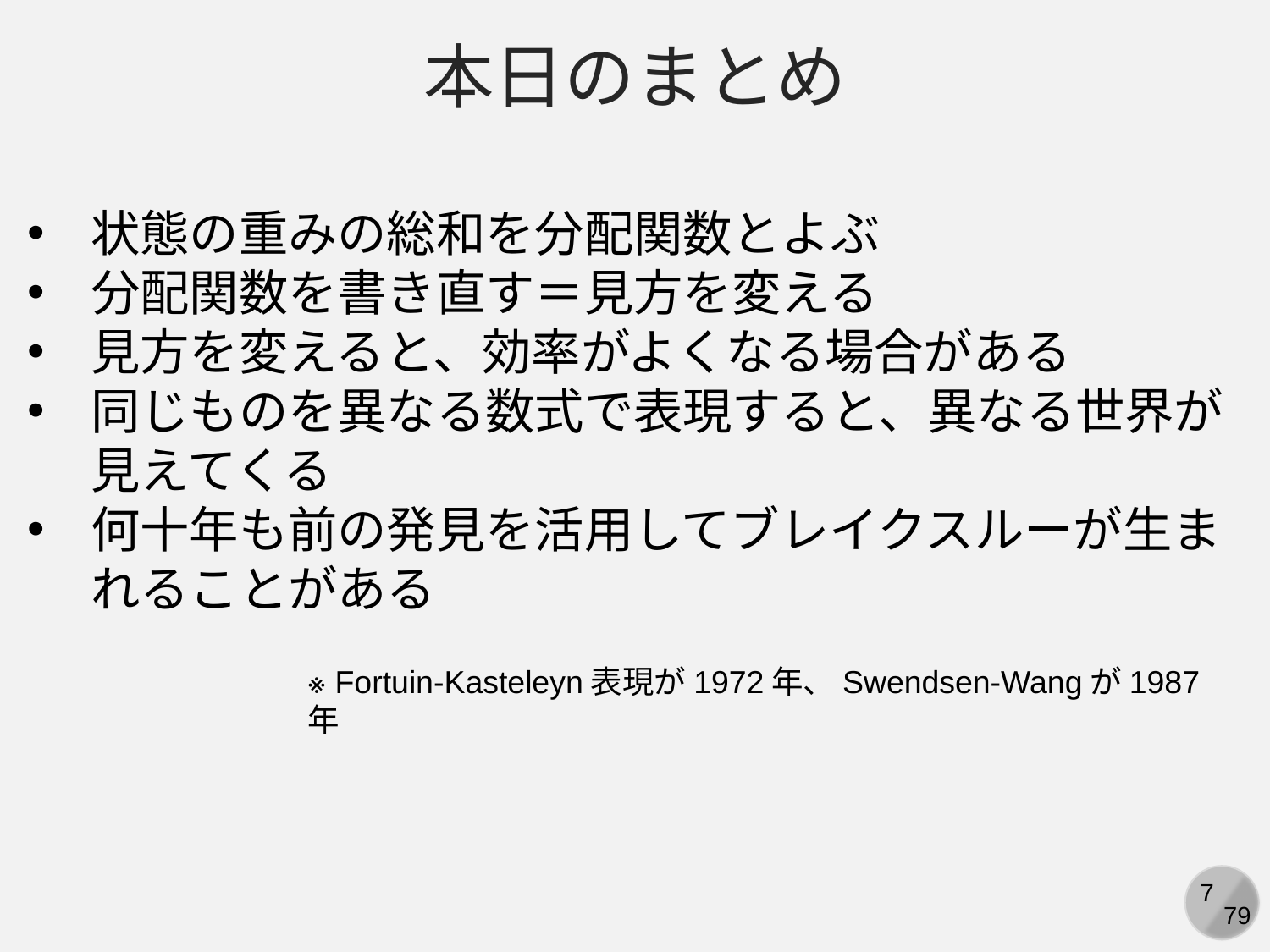

本日のまとめ
状態の重みの総和を分配関数とよぶ
分配関数を書き直す＝見方を変える
見方を変えると、効率がよくなる場合がある
同じものを異なる数式で表現すると、異なる世界が見えてくる
何十年も前の発見を活用してブレイクスルーが生まれることがある
※ Fortuin-Kasteleyn表現が1972年、Swendsen-Wangが1987年